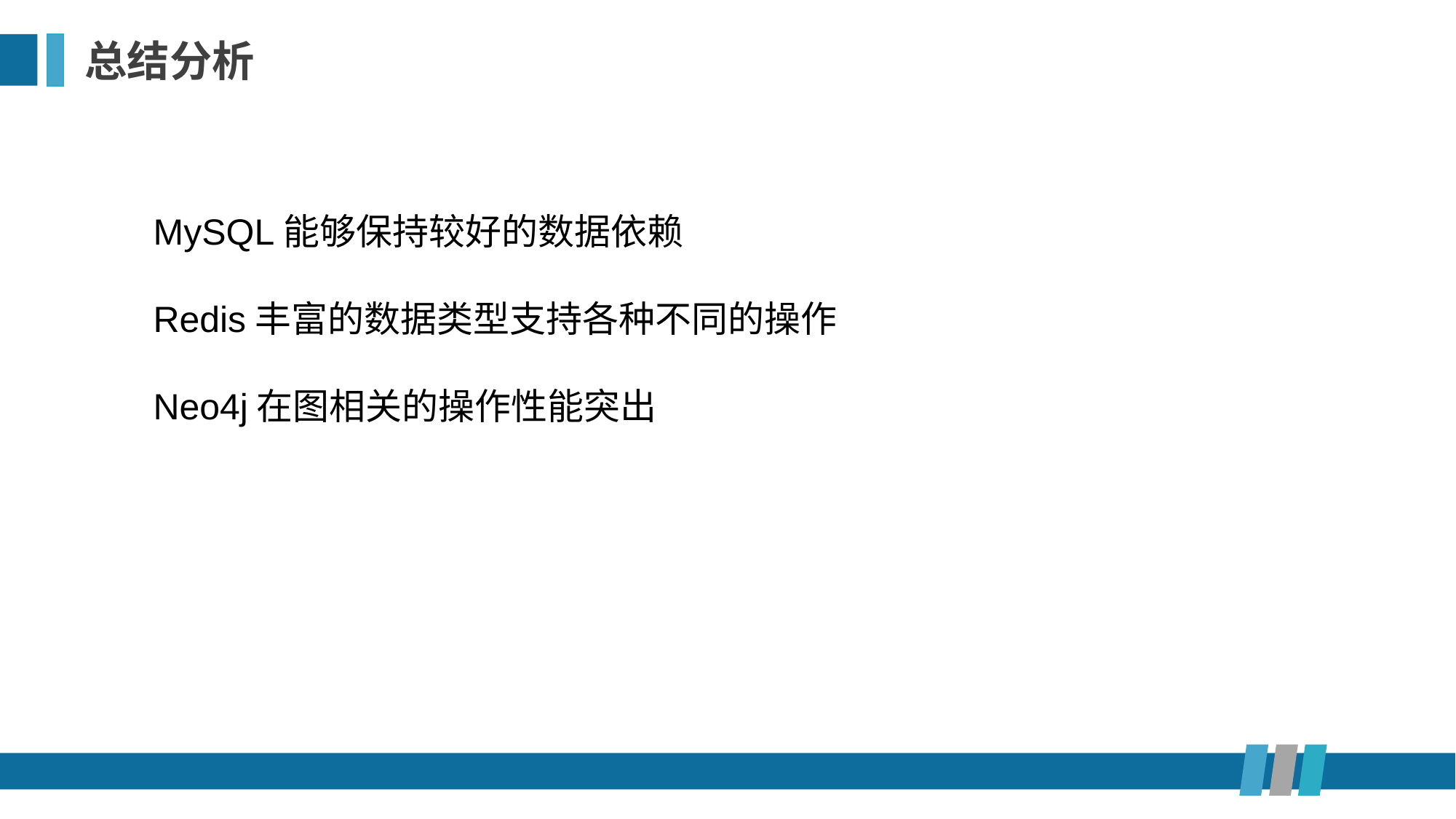

总结分析

MySQL能够保持较好的数据依赖

Redis丰富的数据类型支持各种不同的操作

Neo4j在图相关的操作性能突出